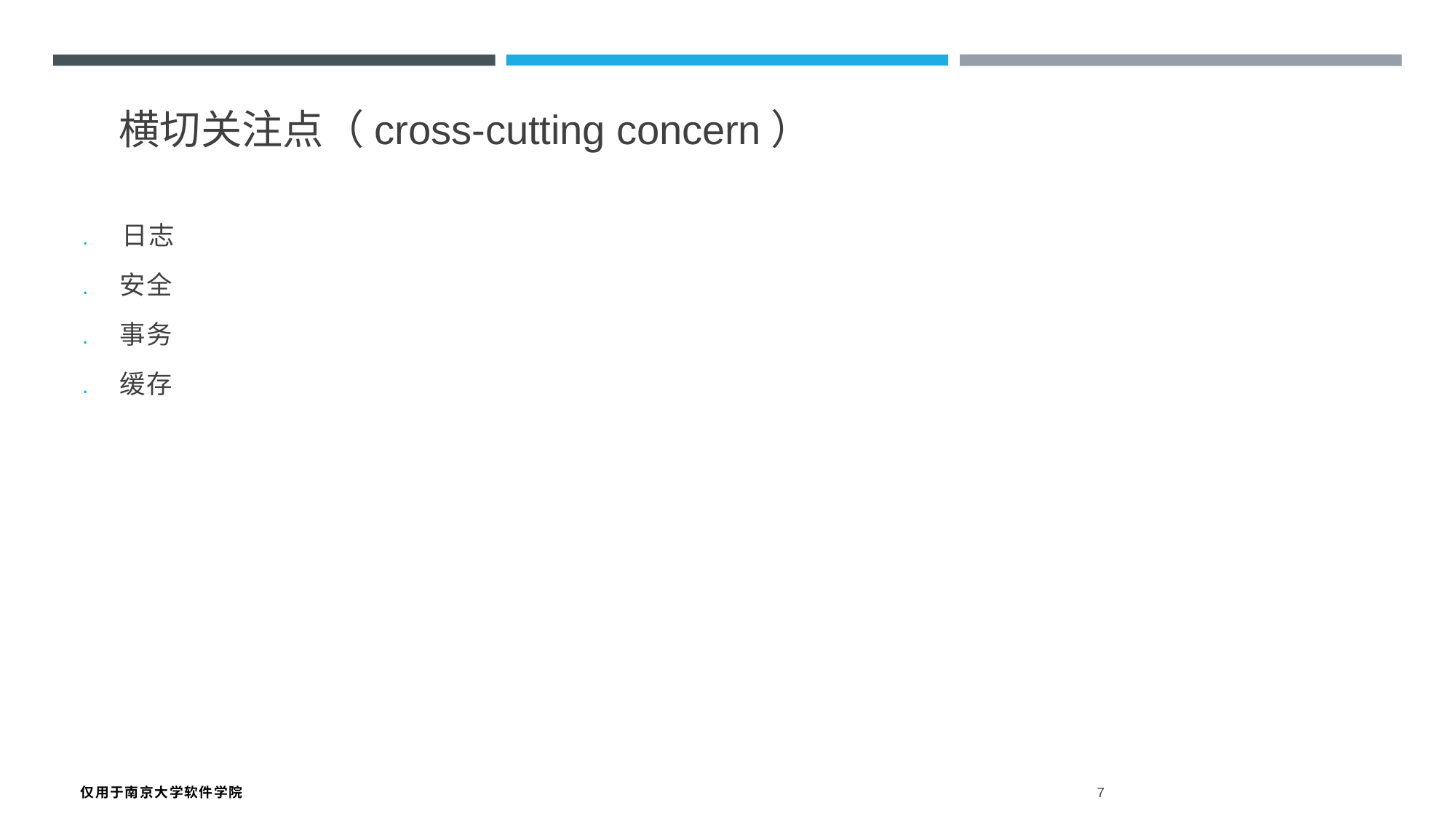

横切关注点（cross-cutting concern）

.    日志
.   安全
.   事务
.   缓存

仅用于南京大学软件学院                                                                                                                                                                                                                                                                                 7